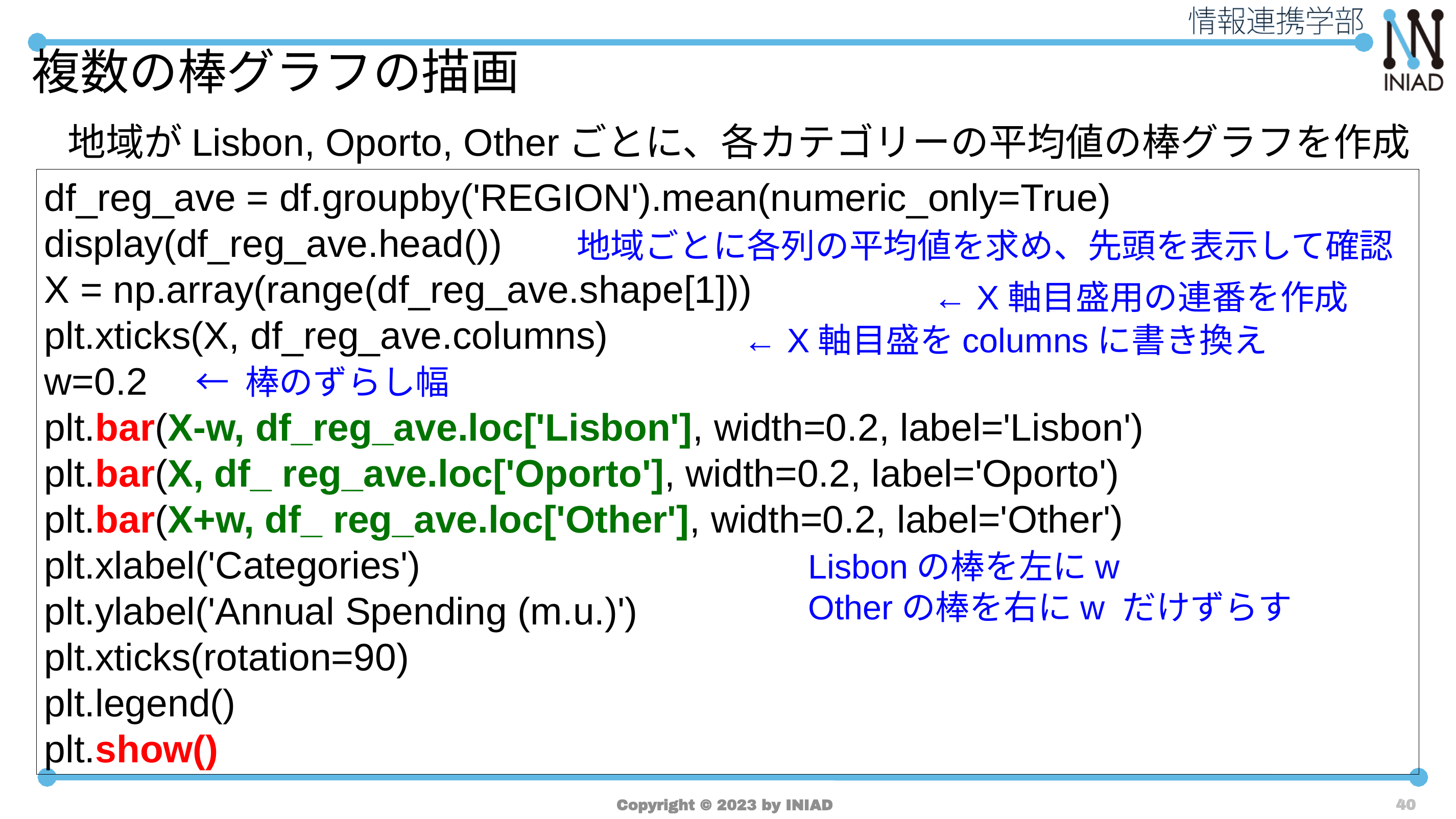

# 複数の棒グラフの描画
地域がLisbon, Oporto, Otherごとに、各カテゴリーの平均値の棒グラフを作成
df_reg_ave = df.groupby('REGION').mean(numeric_only=True)
display(df_reg_ave.head())
X = np.array(range(df_reg_ave.shape[1]))
plt.xticks(X, df_reg_ave.columns)
w=0.2
plt.bar(X-w, df_reg_ave.loc['Lisbon'], width=0.2, label='Lisbon')
plt.bar(X, df_ reg_ave.loc['Oporto'], width=0.2, label='Oporto')
plt.bar(X+w, df_ reg_ave.loc['Other'], width=0.2, label='Other')
plt.xlabel('Categories')
plt.ylabel('Annual Spending (m.u.)')
plt.xticks(rotation=90)
plt.legend()
plt.show()
地域ごとに各列の平均値を求め、先頭を表示して確認
← X軸目盛用の連番を作成
← X軸目盛をcolumnsに書き換え
← 棒のずらし幅
Lisbonの棒を左にw
Otherの棒を右にw だけずらす
40
Copyright © 2023 by INIAD